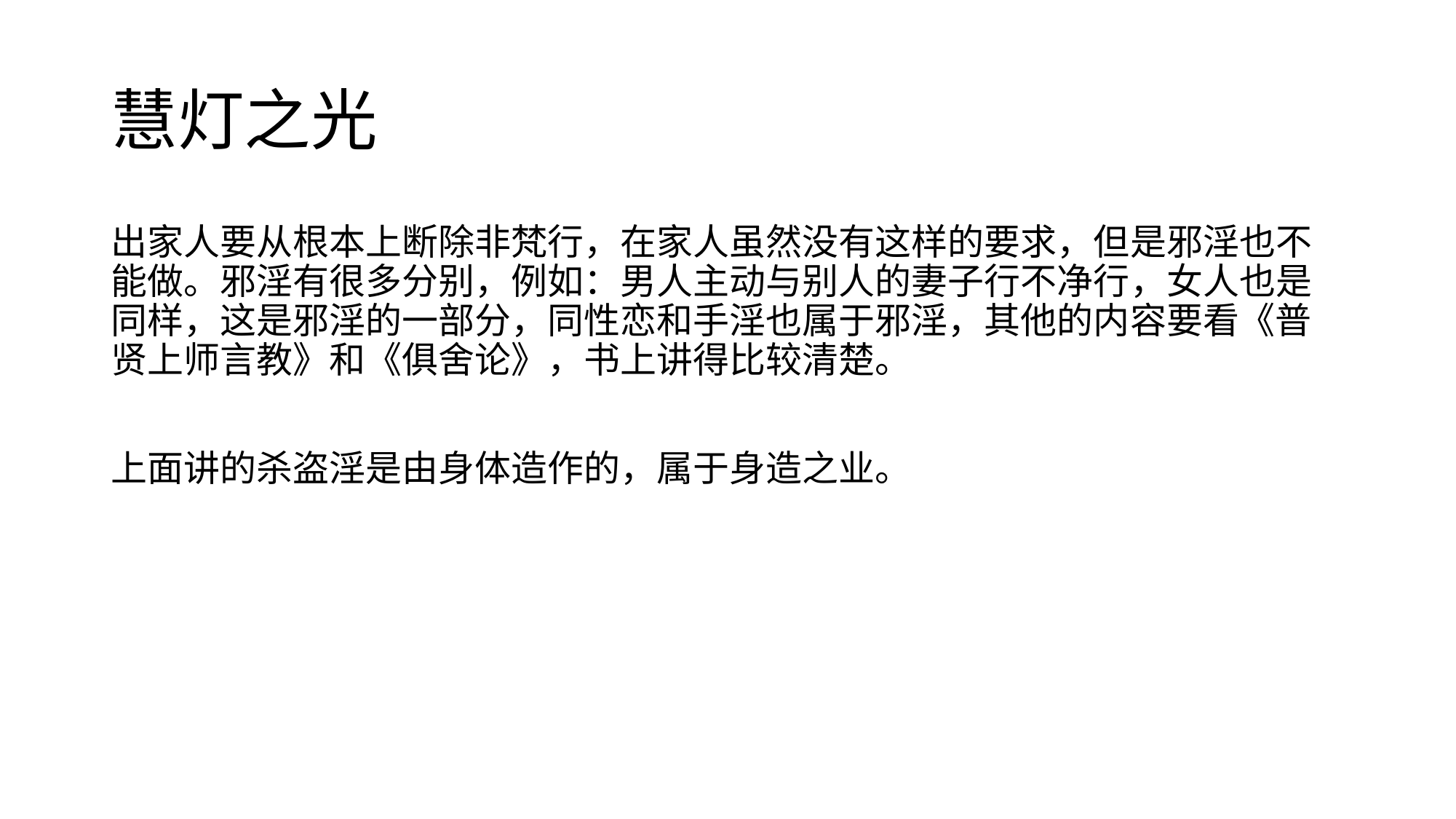

# 慧灯之光
出家人要从根本上断除非梵行，在家人虽然没有这样的要求，但是邪淫也不能做。邪淫有很多分别，例如：男人主动与别人的妻子行不净行，女人也是同样，这是邪淫的一部分，同性恋和手淫也属于邪淫，其他的内容要看《普贤上师言教》和《俱舍论》，书上讲得比较清楚。

上面讲的杀盗淫是由身体造作的，属于身造之业。